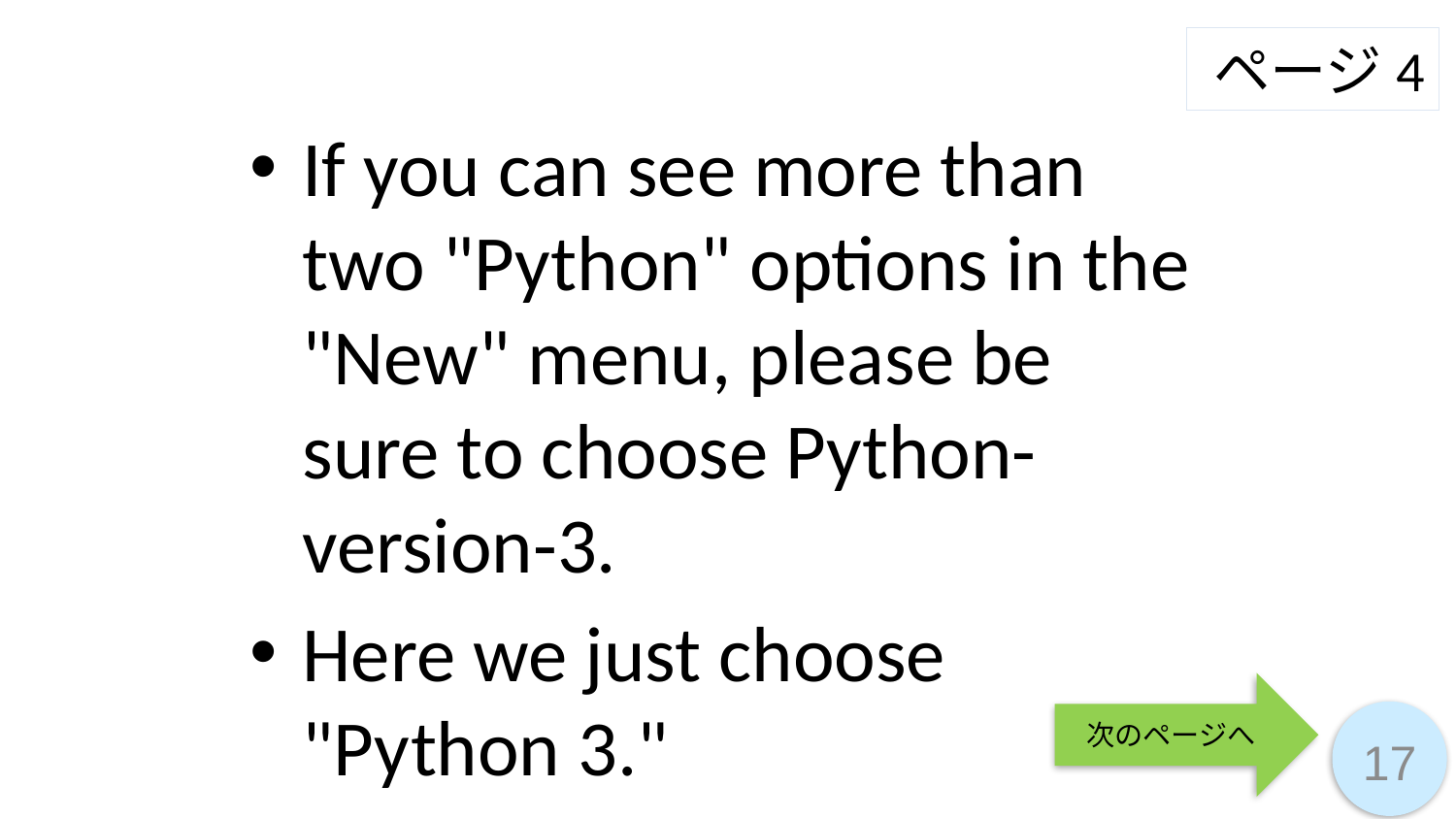

ページ4
If you can see more than two "Python" options in the "New" menu, please be sure to choose Python-version-3.
Here we just choose "Python 3."
次のページへ
17